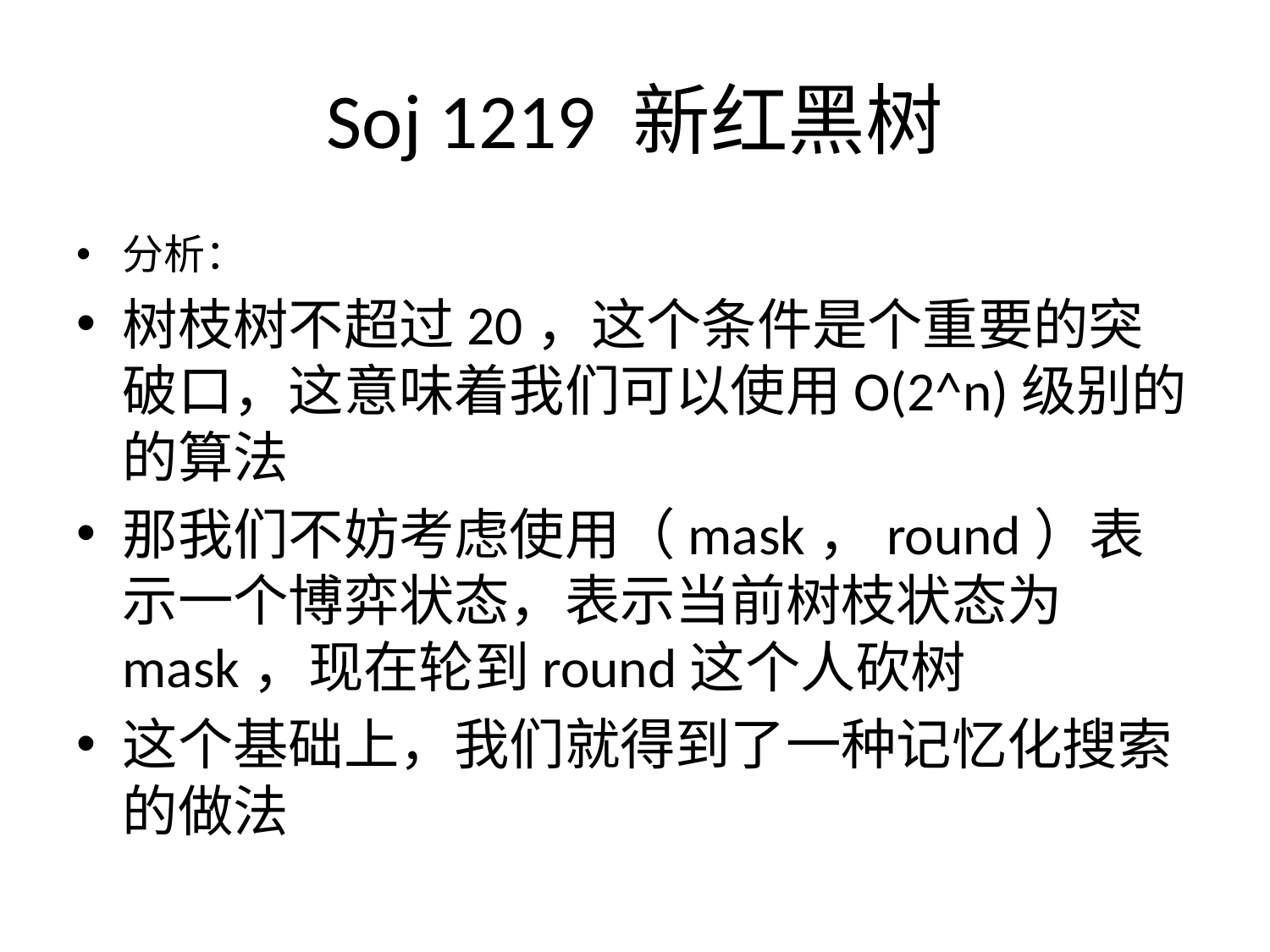

# Soj 1219 新红黑树
分析：
树枝树不超过20，这个条件是个重要的突破口，这意味着我们可以使用O(2^n)级别的的算法
那我们不妨考虑使用（mask，round）表示一个博弈状态，表示当前树枝状态为mask，现在轮到round这个人砍树
这个基础上，我们就得到了一种记忆化搜索的做法